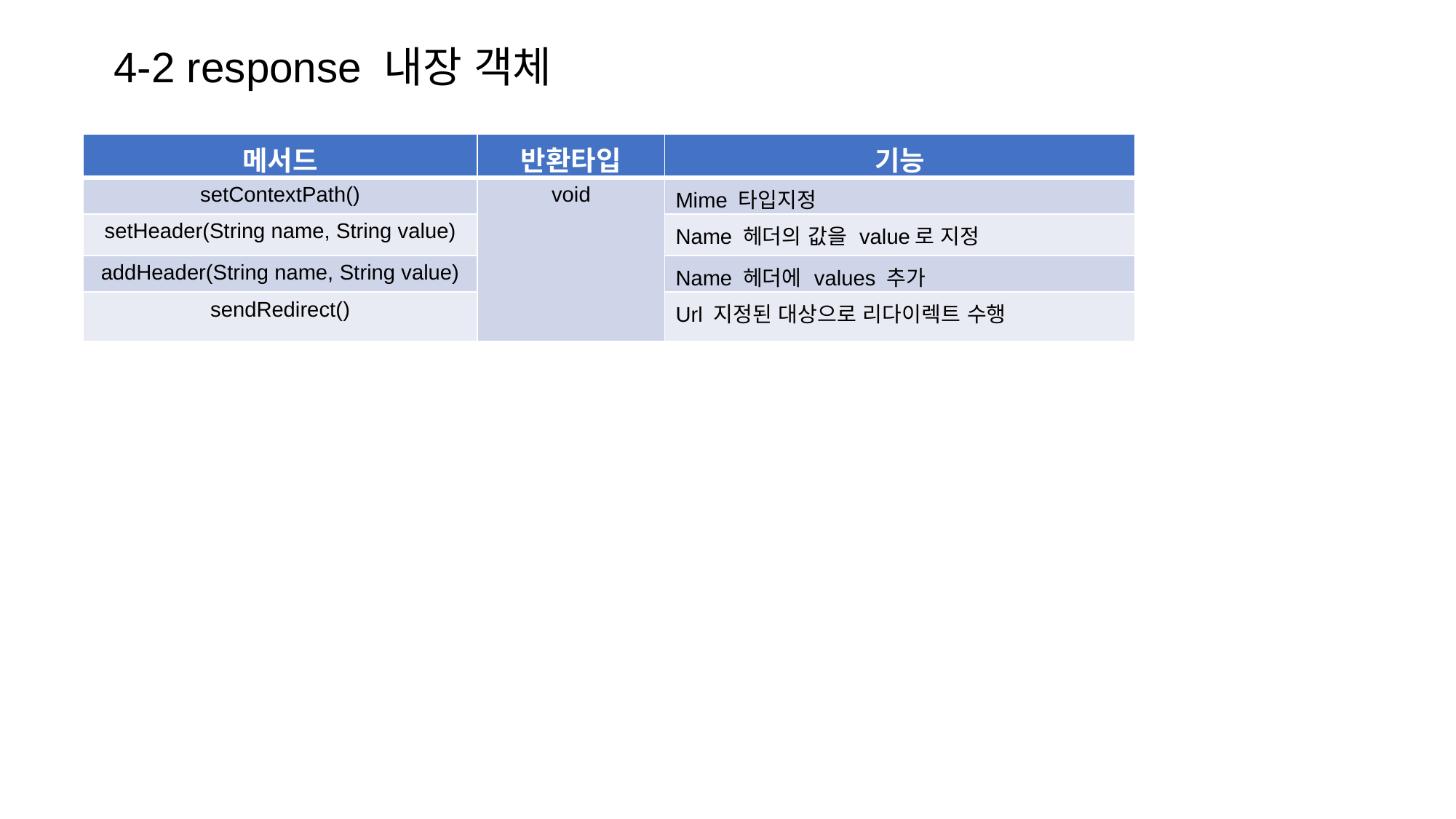

4-2 response 내장 객체
| 메서드 | 반환타입 | 기능 |
| --- | --- | --- |
| setContextPath() | void | Mime 타입지정 |
| setHeader(String name, String value) |  | Name 헤더의 값을 value로 지정 |
| addHeader(String name, String value) |  | Name 헤더에 values 추가 |
| sendRedirect() |  | Url 지정된 대상으로 리다이렉트 수행 |